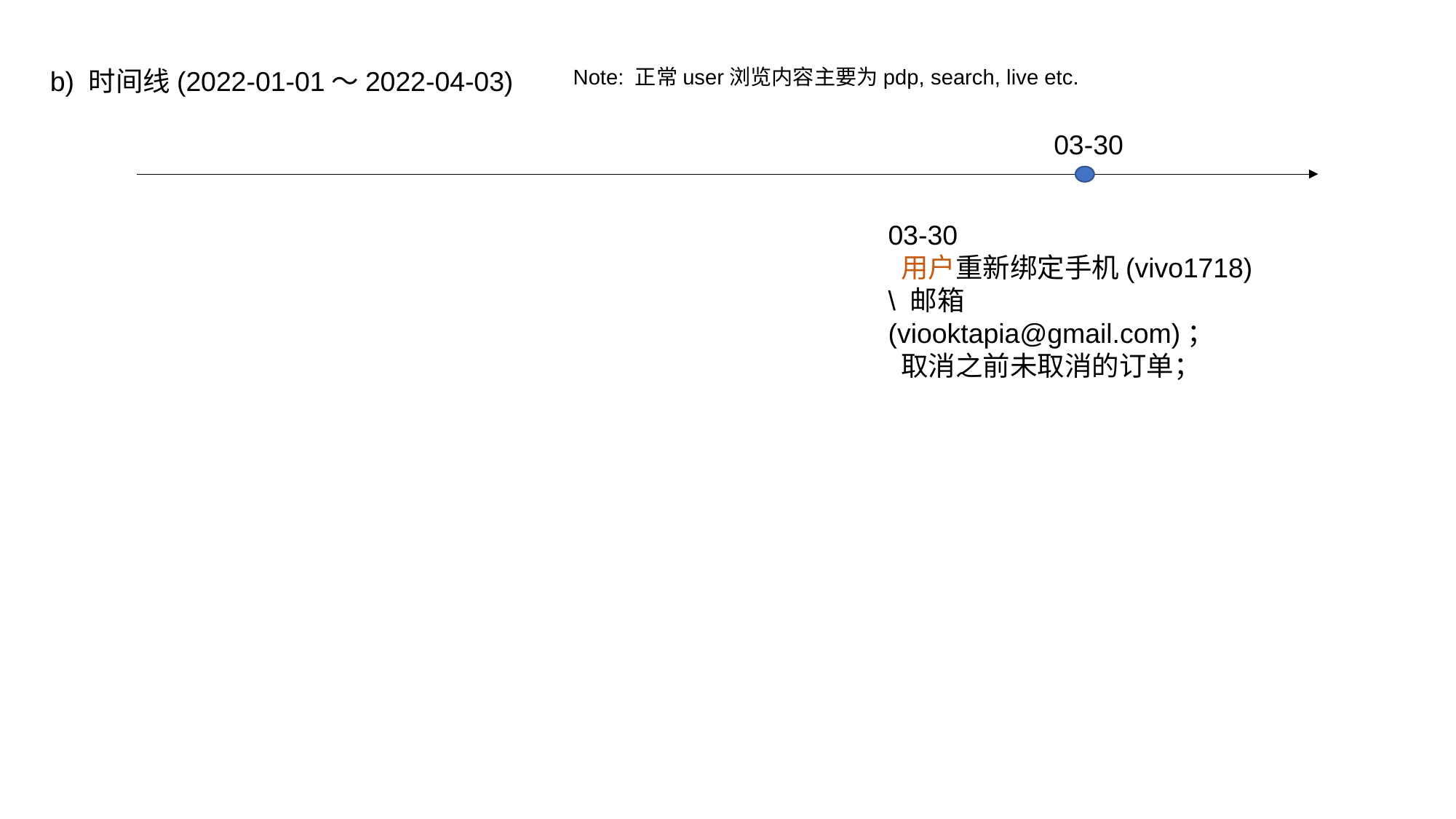

b) 时间线(2022-01-01～2022-04-03)
Note: 正常user浏览内容主要为pdp, search, live etc.
03-30

03-30
 用户重新绑定手机(vivo1718) \ 邮箱(viooktapia@gmail.com)；
 取消之前未取消的订单；